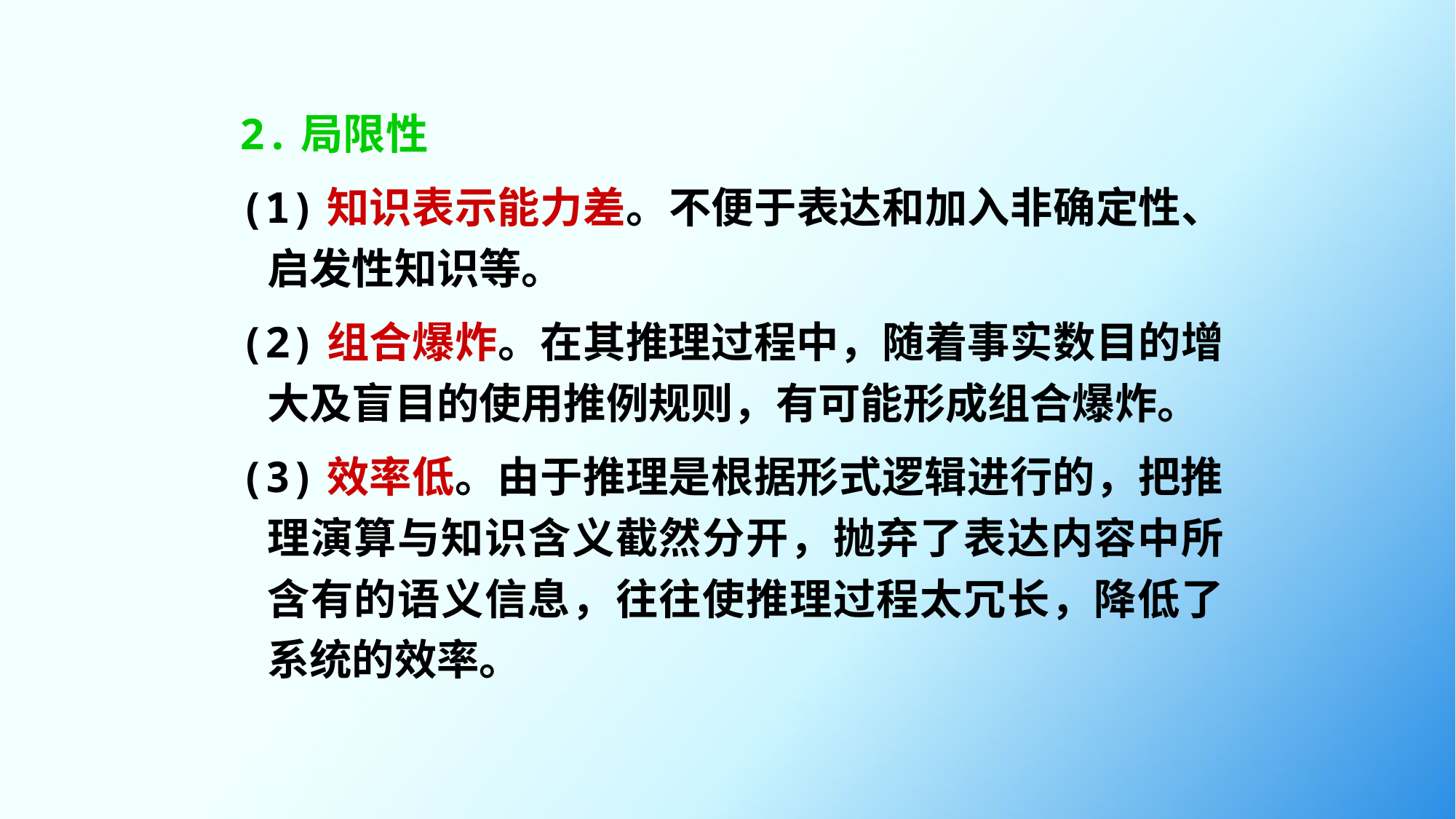

2.局限性
(1)知识表示能力差。不便于表达和加入非确定性、启发性知识等。
(2)组合爆炸。在其推理过程中，随着事实数目的增大及盲目的使用推例规则，有可能形成组合爆炸。
(3)效率低。由于推理是根据形式逻辑进行的，把推理演算与知识含义截然分开，抛弃了表达内容中所含有的语义信息，往往使推理过程太冗长，降低了系统的效率。